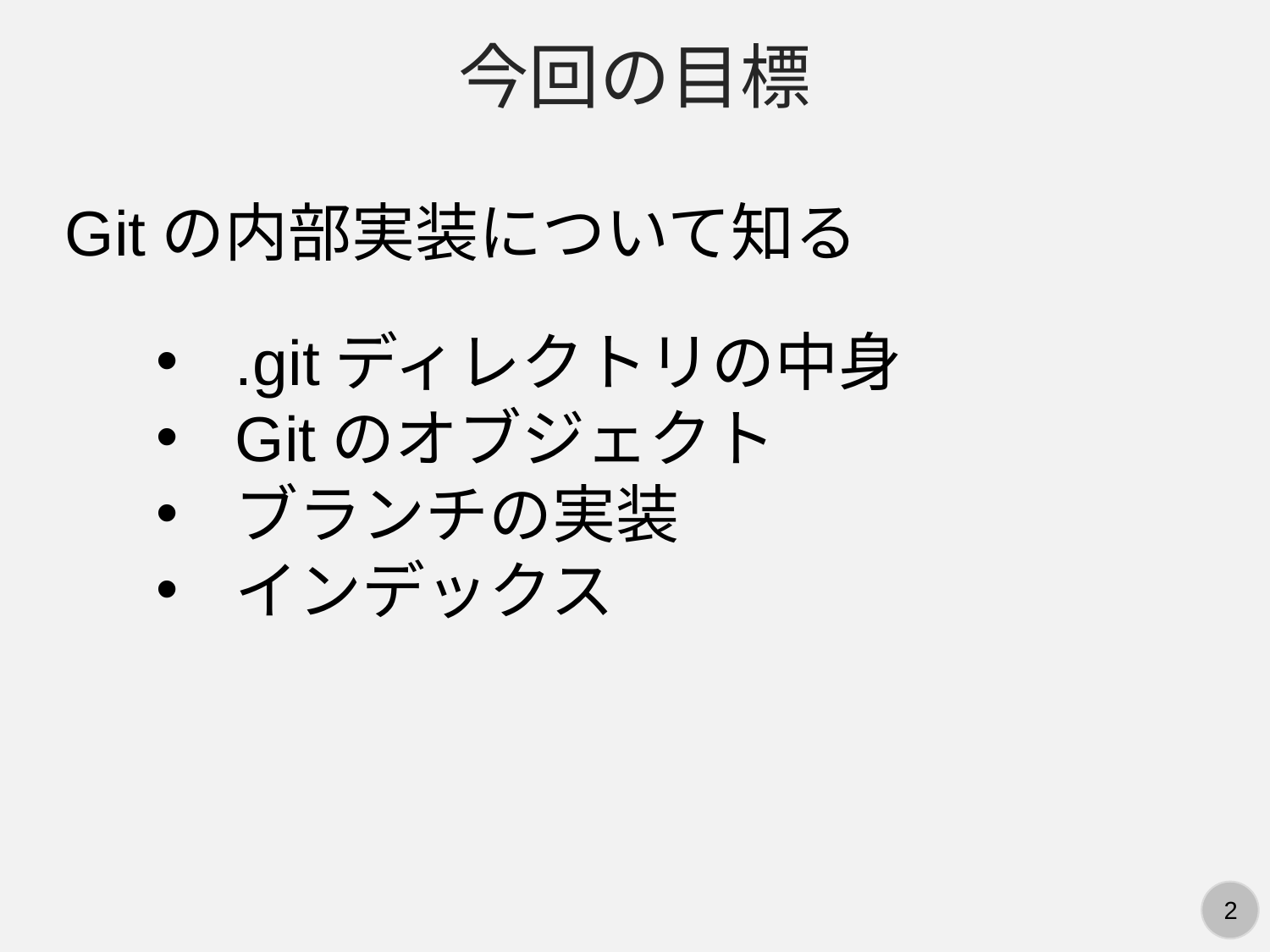

今回の目標
Gitの内部実装について知る
.gitディレクトリの中身
Gitのオブジェクト
ブランチの実装
インデックス